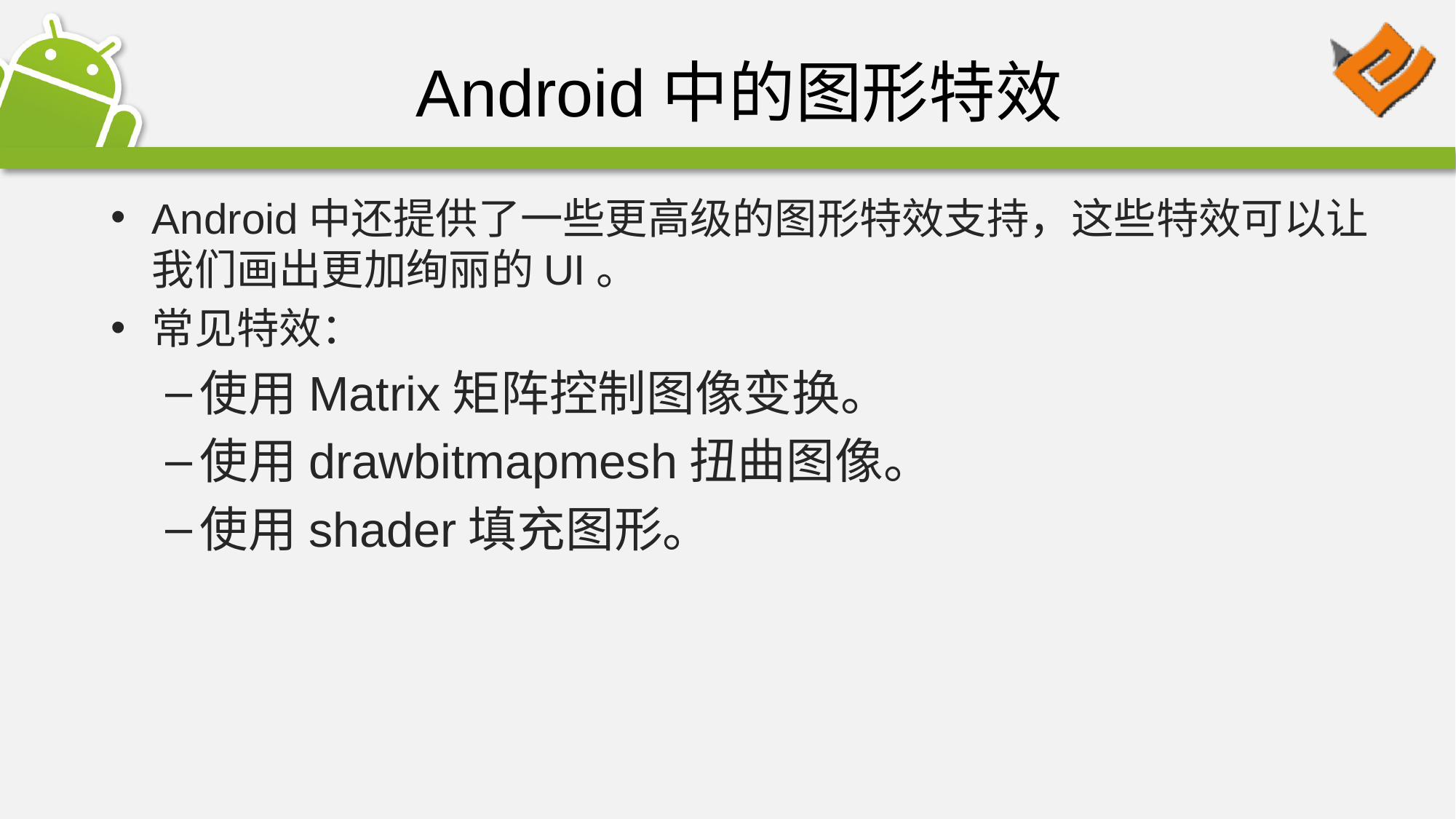

# Android中的图形特效
Android中还提供了一些更高级的图形特效支持，这些特效可以让我们画出更加绚丽的UI。
常见特效：
使用Matrix矩阵控制图像变换。
使用drawbitmapmesh扭曲图像。
使用shader填充图形。